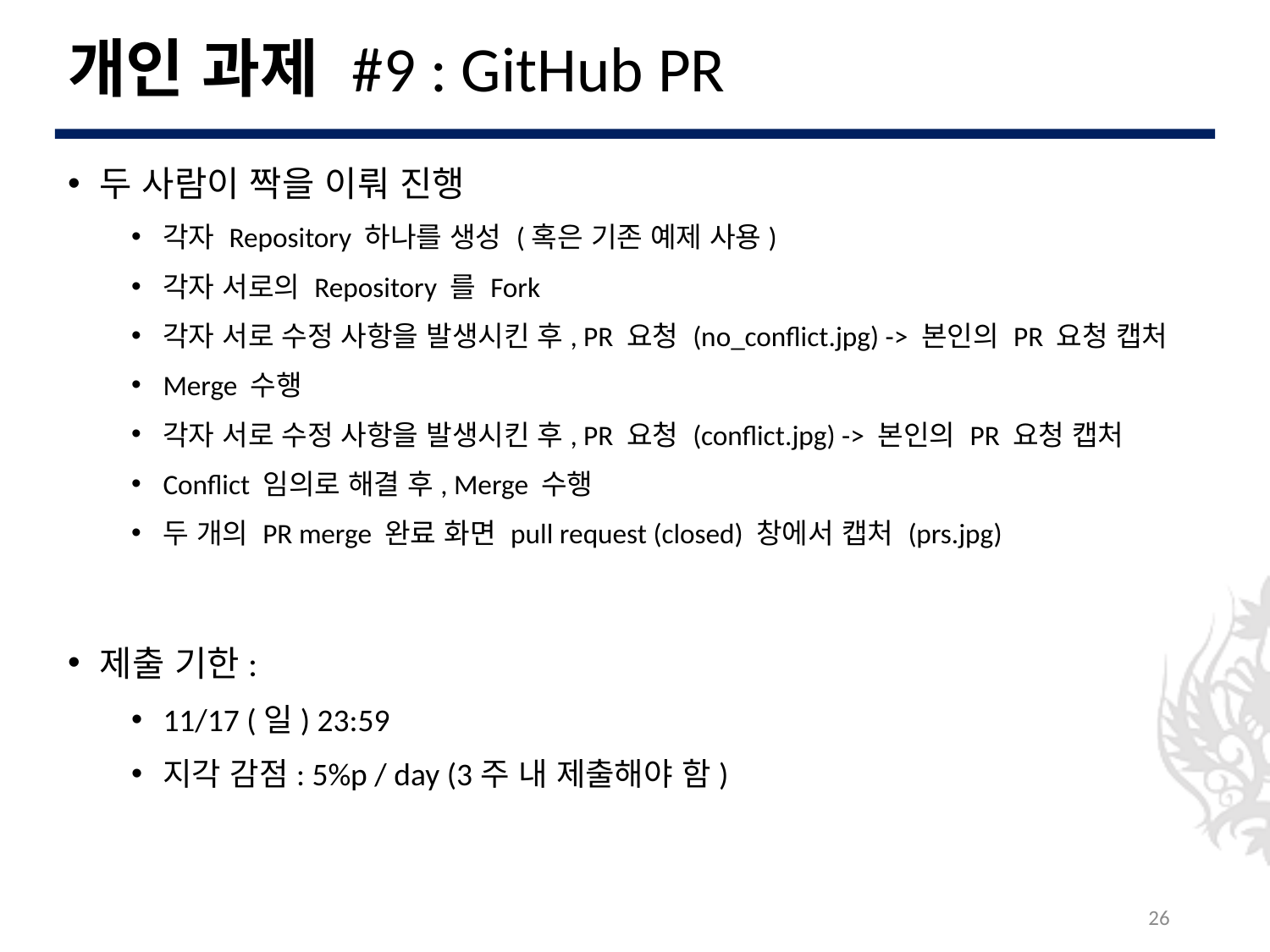

# 개인 과제 #9 : GitHub PR
두 사람이 짝을 이뤄 진행
각자 Repository 하나를 생성 (혹은 기존 예제 사용)
각자 서로의 Repository 를 Fork
각자 서로 수정 사항을 발생시킨 후, PR 요청 (no_conflict.jpg) -> 본인의 PR 요청 캡처
Merge 수행
각자 서로 수정 사항을 발생시킨 후, PR 요청 (conflict.jpg) -> 본인의 PR 요청 캡처
Conflict 임의로 해결 후, Merge 수행
두 개의 PR merge 완료 화면 pull request (closed) 창에서 캡처 (prs.jpg)

제출 기한:
11/17 (일) 23:59
지각 감점: 5%p / day (3주 내 제출해야 함)

26